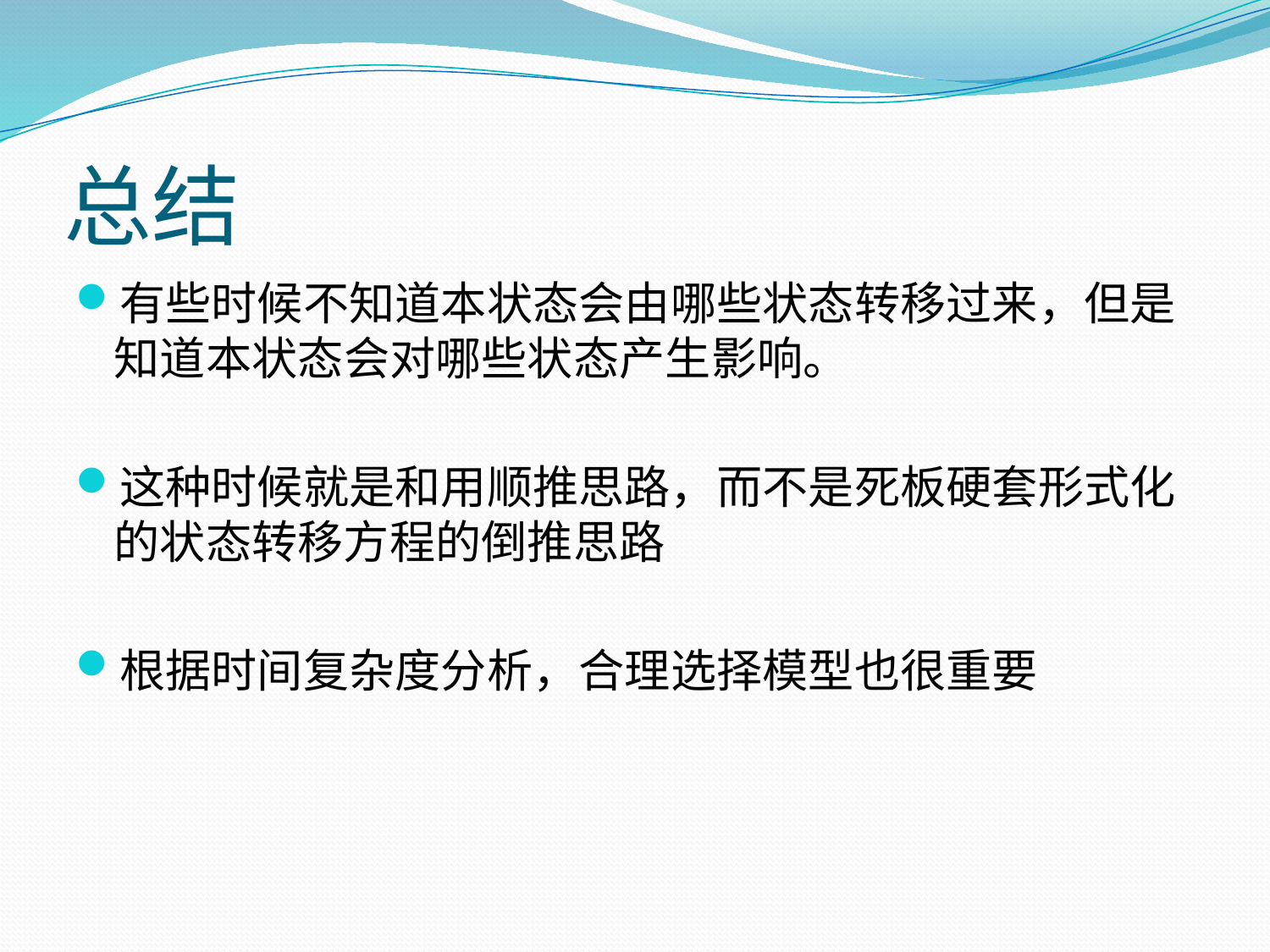

# 总结
有些时候不知道本状态会由哪些状态转移过来，但是知道本状态会对哪些状态产生影响。

这种时候就是和用顺推思路，而不是死板硬套形式化的状态转移方程的倒推思路

根据时间复杂度分析，合理选择模型也很重要